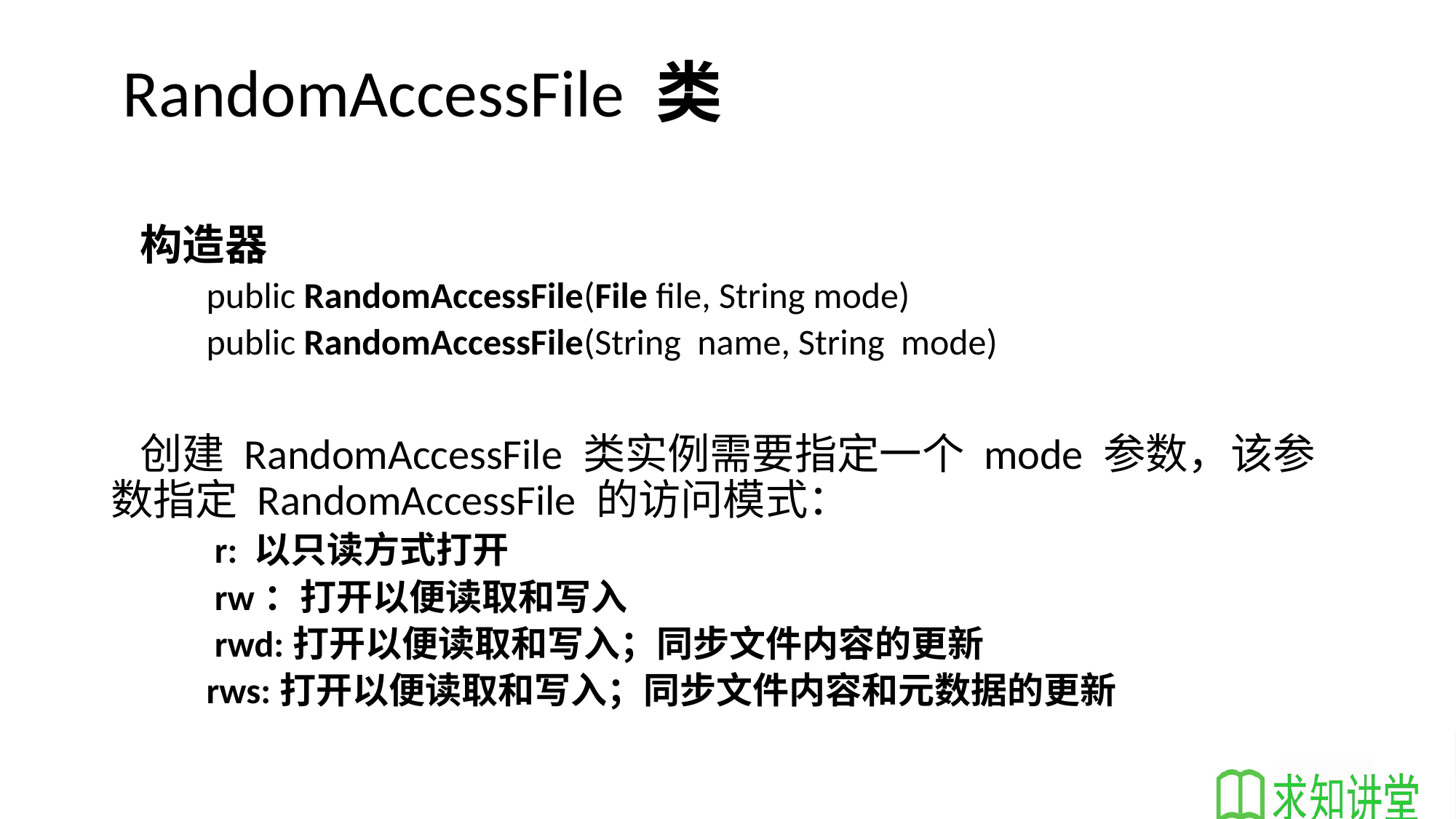

# RandomAccessFile 类
  构造器
     public RandomAccessFile(File file, String mode)
     public RandomAccessFile(String  name, String  mode)

  创建 RandomAccessFile 类实例需要指定一个 mode 参数，该参数指定 RandomAccessFile 的访问模式：
      r: 以只读方式打开
      rw：打开以便读取和写入
      rwd:打开以便读取和写入；同步文件内容的更新
     rws:打开以便读取和写入；同步文件内容和元数据的更新